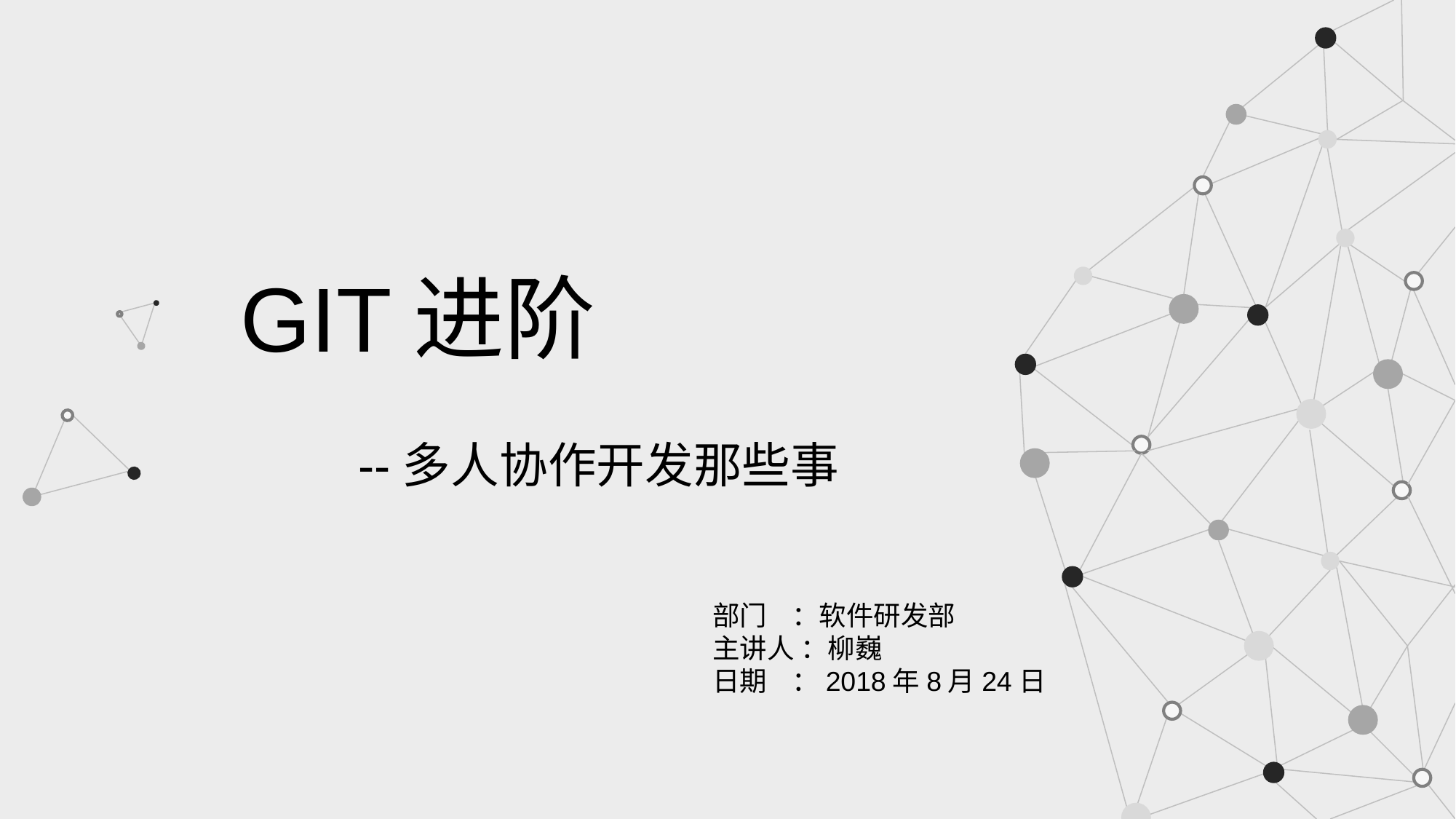

GIT进阶

--多人协作开发那些事

部门    ：软件研发部
主讲人 ：柳巍
日期    ：2018年8月24日